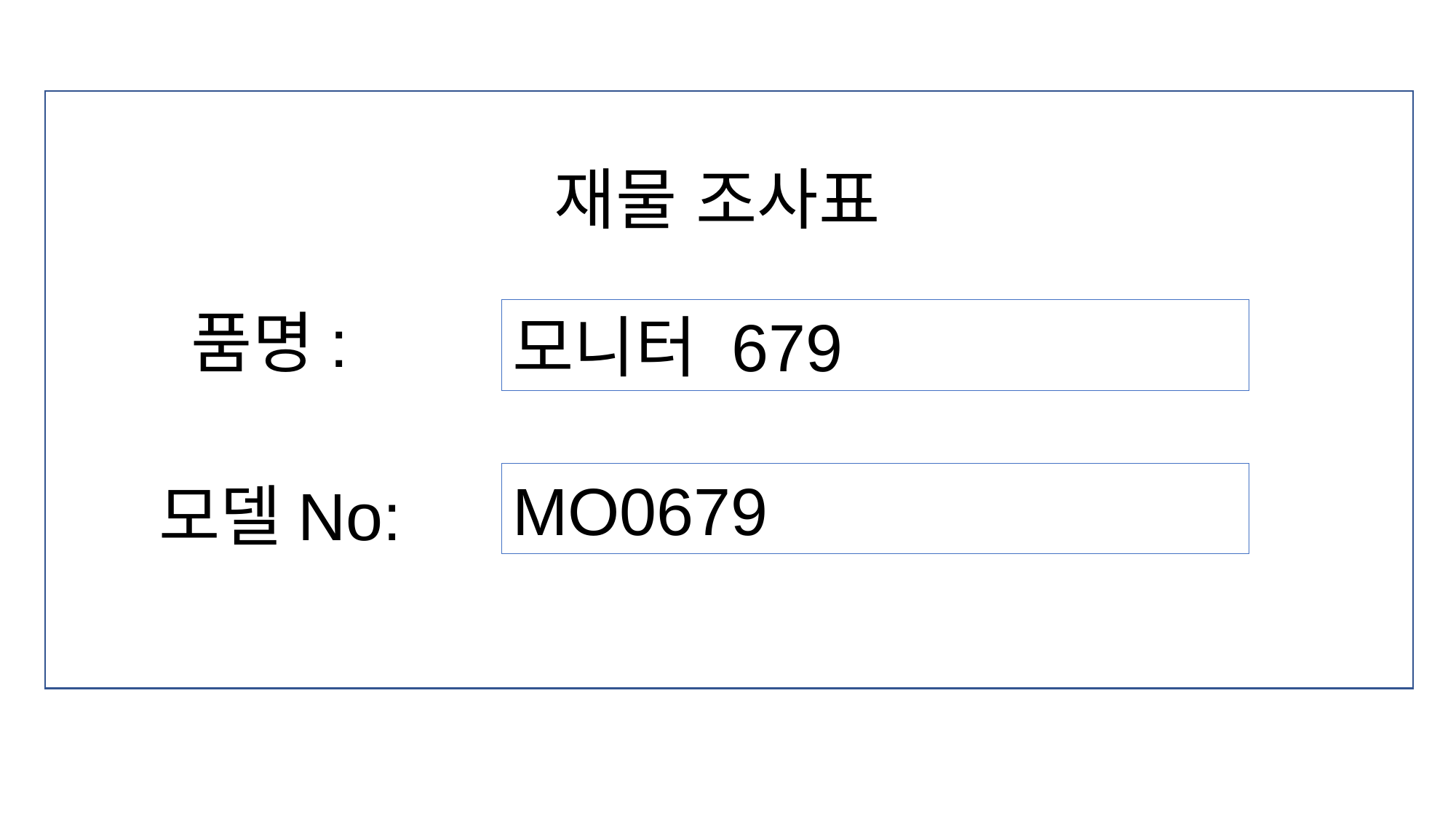

재물 조사표
품명:
모니터 679
MO0679
모델No: